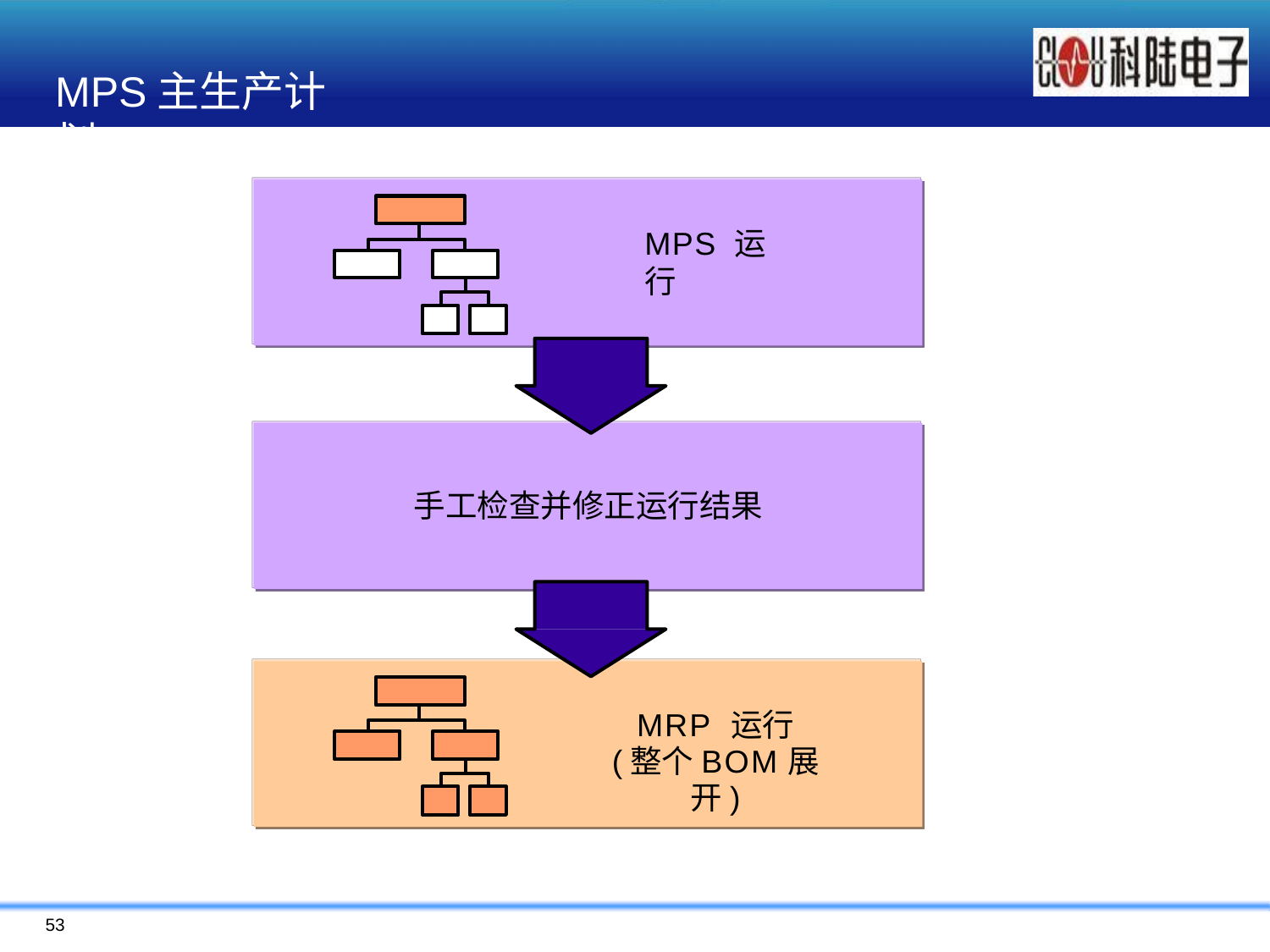

# MPS主生产计划

MPS 运行

手工检查并修正运行结果

MRP 运行
(整个BOM展开)

53